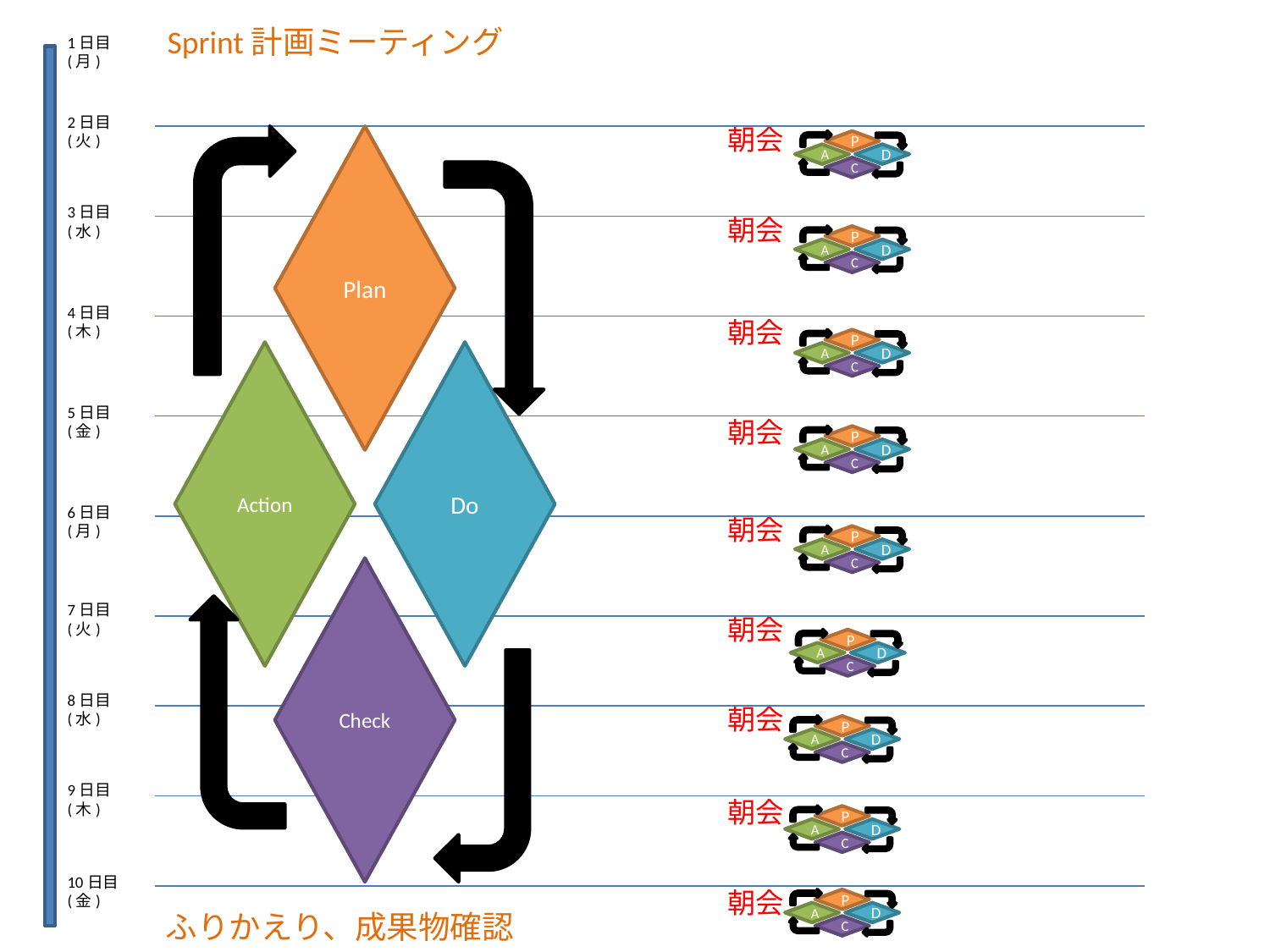

Sprint計画ミーティング
1日目(月)

2日目(火)
朝会

Plan
Action
Do

Check

P
A
D

C

3日目(水)
朝会

P
A
D

C

4日目(木)
朝会

P
A
D

C

5日目(金)
朝会

P
A
D

C

6日目(月)
朝会

P
A
D

C

7日目(火)
朝会

P
A
D

C

8日目(水)
朝会

P
A
D

C

9日目(木)
朝会

P
A
D

C

10日目(金)
朝会

P
A
D

C

ふりかえり、成果物確認